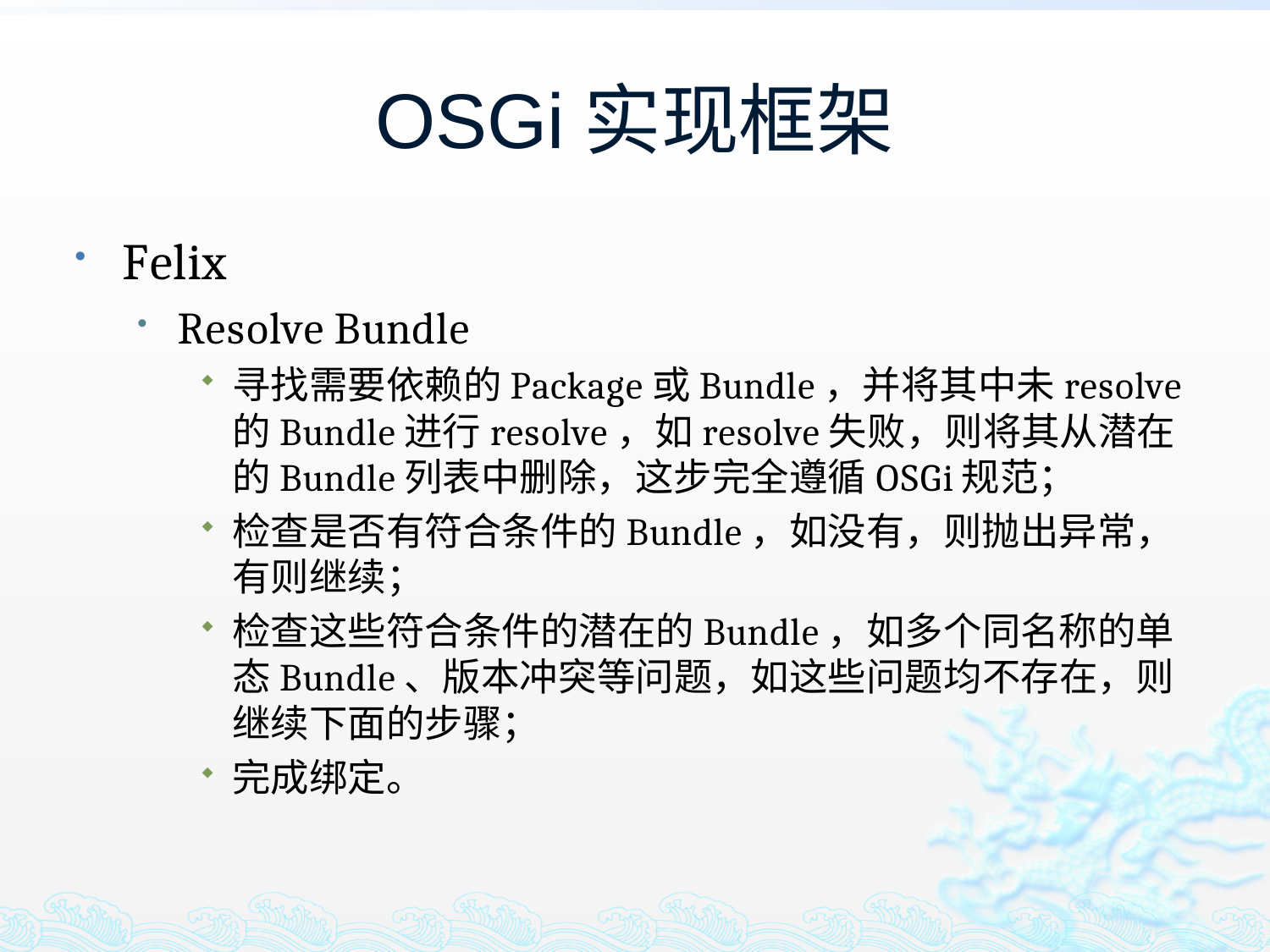

# OSGi实现框架
Felix
Resolve Bundle
寻找需要依赖的Package或Bundle，并将其中未resolve的Bundle进行resolve，如resolve失败，则将其从潜在的Bundle列表中删除，这步完全遵循OSGi规范；
检查是否有符合条件的Bundle，如没有，则抛出异常，有则继续；
检查这些符合条件的潜在的Bundle，如多个同名称的单态Bundle、版本冲突等问题，如这些问题均不存在，则继续下面的步骤；
完成绑定。